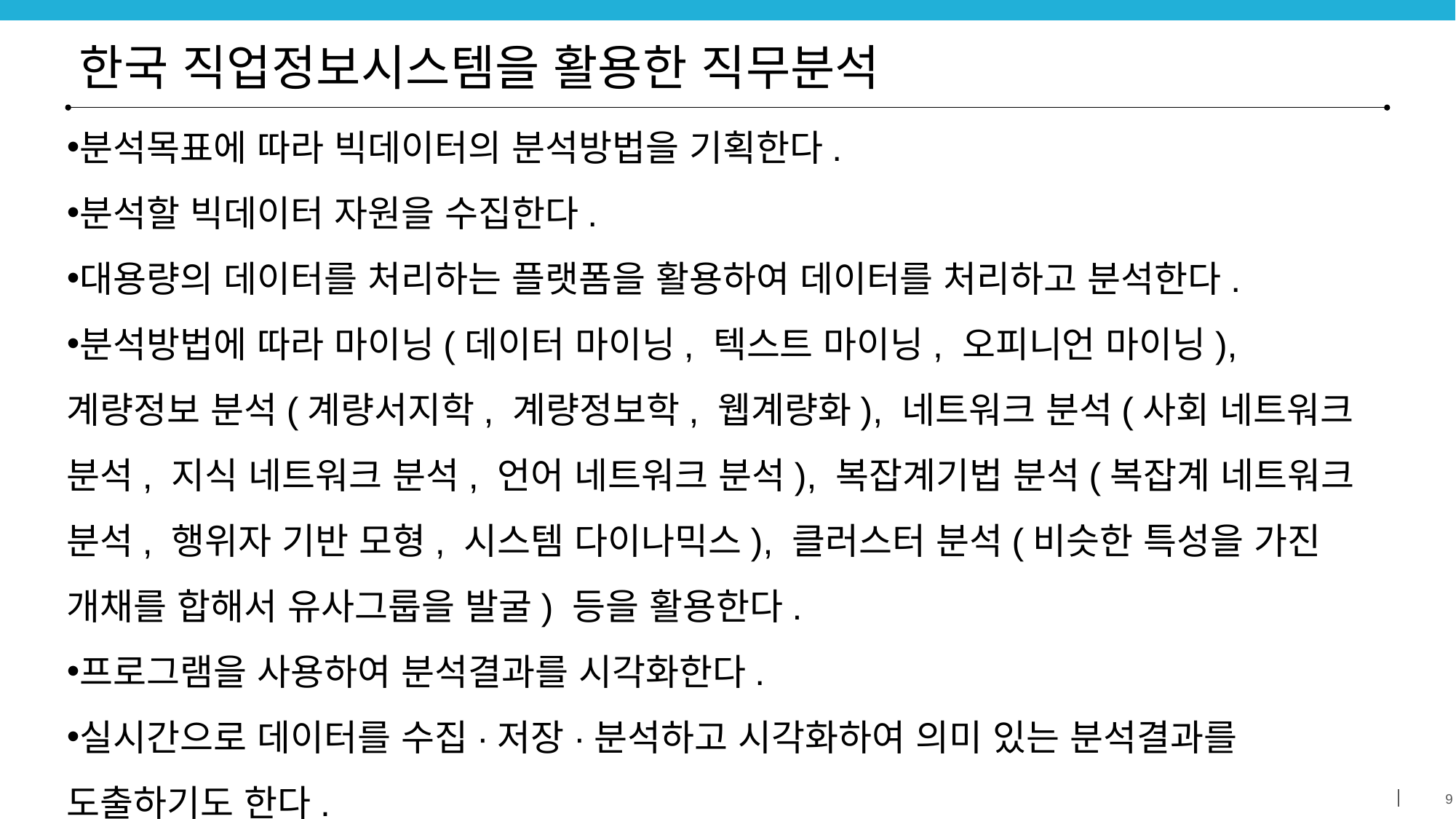

# 한국 직업정보시스템을 활용한 직무분석
분석목표에 따라 빅데이터의 분석방법을 기획한다.
분석할 빅데이터 자원을 수집한다.
대용량의 데이터를 처리하는 플랫폼을 활용하여 데이터를 처리하고 분석한다.
분석방법에 따라 마이닝(데이터 마이닝, 텍스트 마이닝, 오피니언 마이닝), 계량정보 분석(계량서지학, 계량정보학, 웹계량화), 네트워크 분석(사회 네트워크 분석, 지식 네트워크 분석, 언어 네트워크 분석), 복잡계기법 분석(복잡계 네트워크 분석, 행위자 기반 모형, 시스템 다이나믹스), 클러스터 분석(비슷한 특성을 가진 개채를 합해서 유사그룹을 발굴) 등을 활용한다.
프로그램을 사용하여 분석결과를 시각화한다.
실시간으로 데이터를 수집·저장·분석하고 시각화하여 의미 있는 분석결과를 도출하기도 한다.
빅데이터와 관련된 새로운 기술, 유행, 트렌드 등을 수시로 파악한다